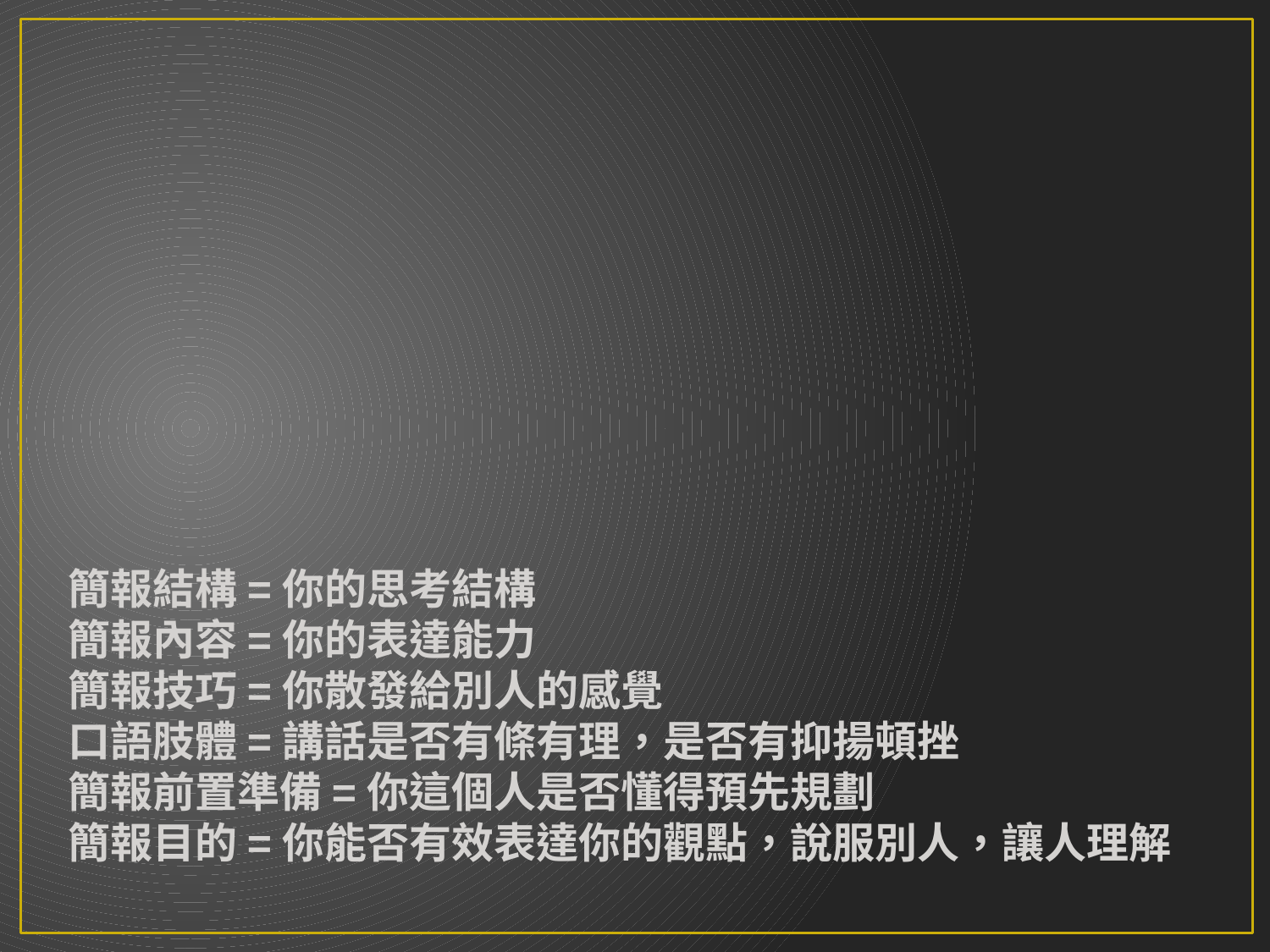

#
簡報結構=你的思考結構
簡報內容=你的表達能力
簡報技巧=你散發給別人的感覺
口語肢體=講話是否有條有理，是否有抑揚頓挫
簡報前置準備=你這個人是否懂得預先規劃
簡報目的=你能否有效表達你的觀點，說服別人，讓人理解